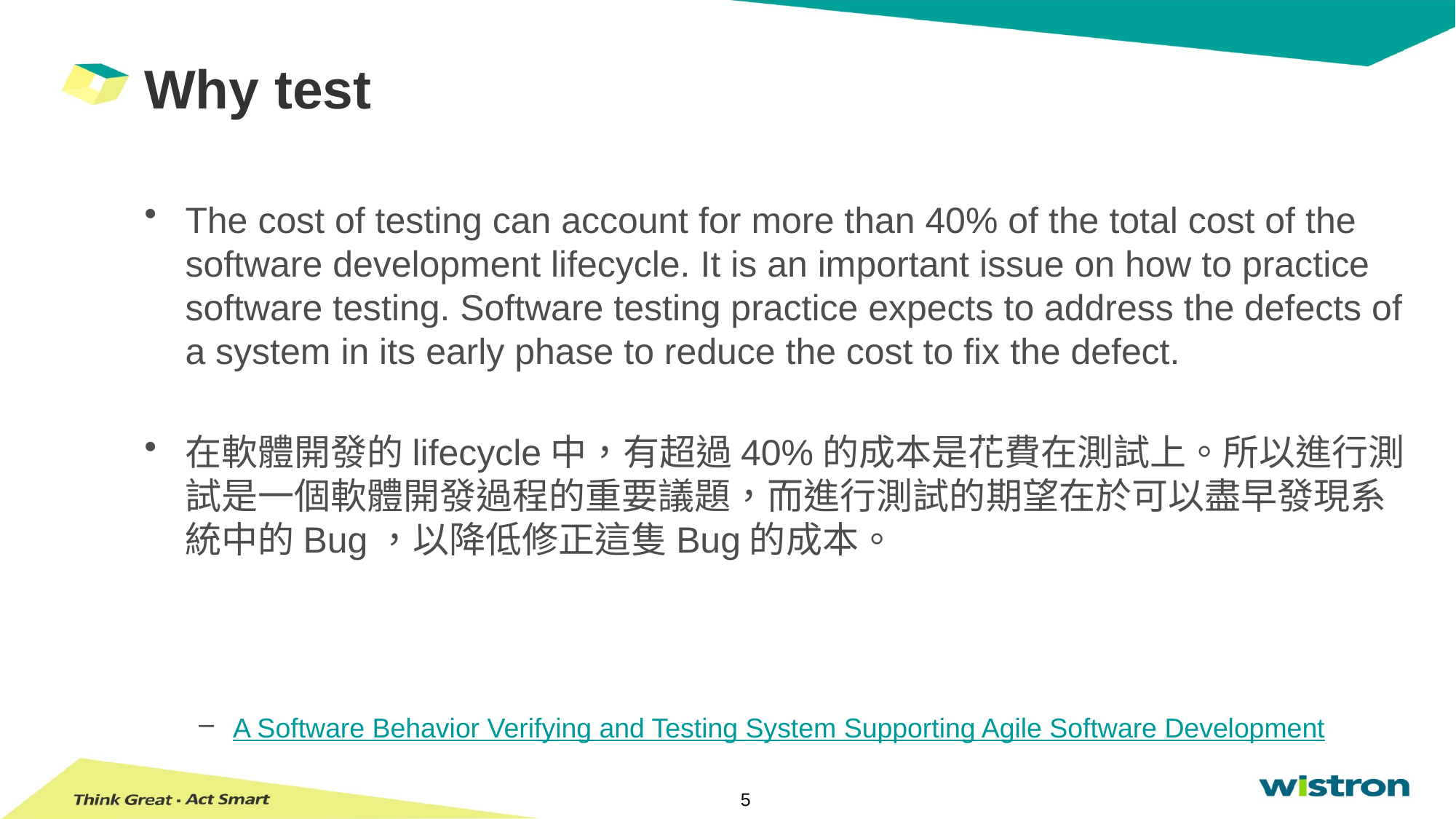

# Why test
The cost of testing can account for more than 40% of the total cost of the software development lifecycle. It is an important issue on how to practice software testing. Software testing practice expects to address the defects of a system in its early phase to reduce the cost to fix the defect.

在軟體開發的lifecycle中，有超過40%的成本是花費在測試上。所以進行測試是一個軟體開發過程的重要議題，而進行測試的期望在於可以盡早發現系統中的Bug，以降低修正這隻Bug的成本。

A Software Behavior Verifying and Testing System Supporting Agile Software Development
5